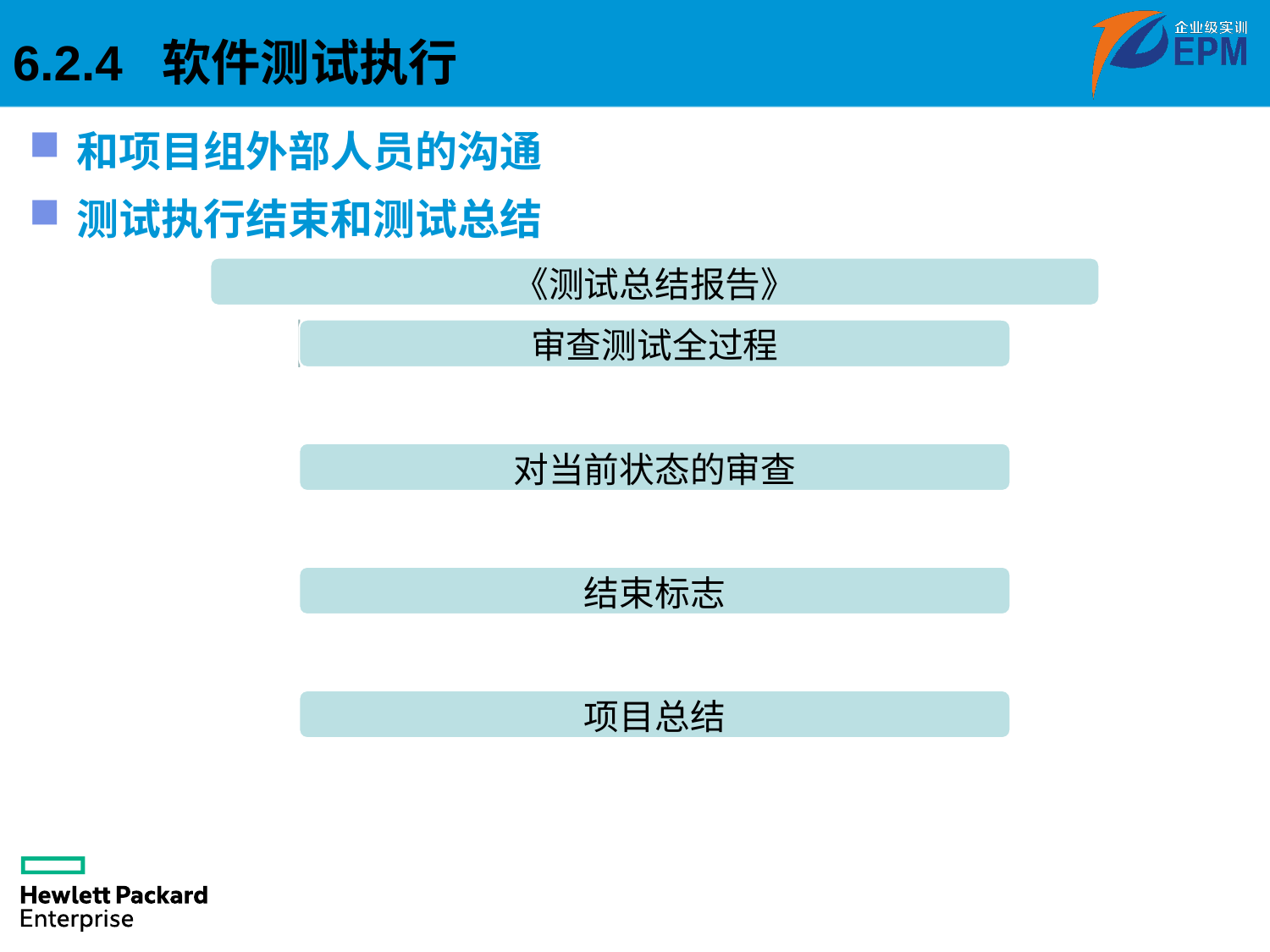

6.2.4  软件测试执行
和项目组外部人员的沟通
测试执行结束和测试总结

《测试总结报告》
审查测试全过程
结束标志
对当前状态的审查
项目总结